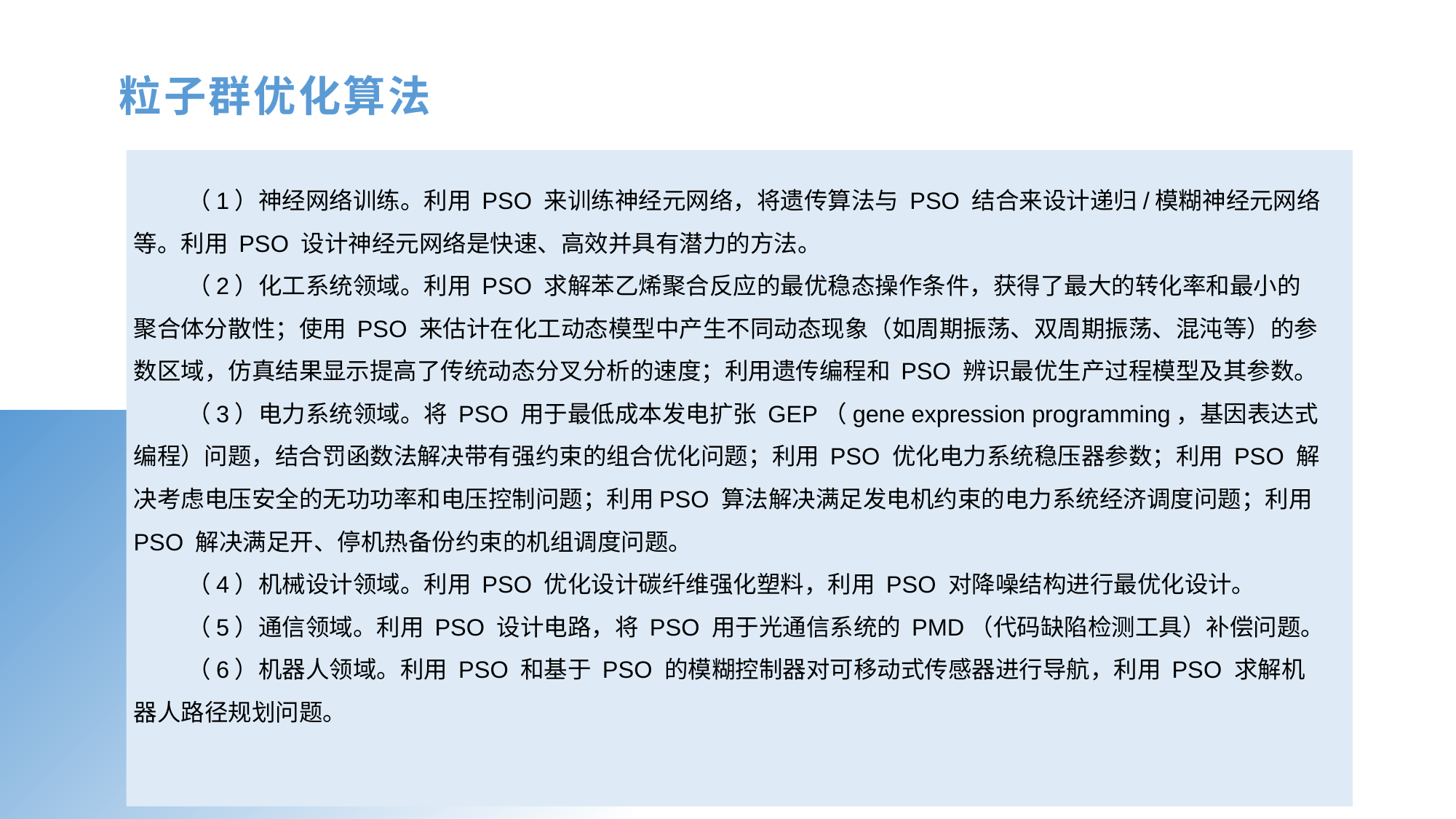

粒子群优化算法

（1）神经网络训练。利用 PSO 来训练神经元网络，将遗传算法与 PSO 结合来设计递归/模糊神经元网络等。利用 PSO 设计神经元网络是快速、高效并具有潜力的方法。
（2）化工系统领域。利用 PSO 求解苯乙烯聚合反应的最优稳态操作条件，获得了最大的转化率和最小的聚合体分散性；使用 PSO 来估计在化工动态模型中产生不同动态现象（如周期振荡、双周期振荡、混沌等）的参数区域，仿真结果显示提高了传统动态分叉分析的速度；利用遗传编程和 PSO 辨识最优生产过程模型及其参数。
（3）电力系统领域。将 PSO 用于最低成本发电扩张 GEP（gene expression programming，基因表达式编程）问题，结合罚函数法解决带有强约束的组合优化问题；利用 PSO 优化电力系统稳压器参数；利用 PSO 解决考虑电压安全的无功功率和电压控制问题；利用PSO 算法解决满足发电机约束的电力系统经济调度问题；利用 PSO 解决满足开、停机热备份约束的机组调度问题。
（4）机械设计领域。利用 PSO 优化设计碳纤维强化塑料，利用 PSO 对降噪结构进行最优化设计。
（5）通信领域。利用 PSO 设计电路，将 PSO 用于光通信系统的 PMD（代码缺陷检测工具）补偿问题。
（6）机器人领域。利用 PSO 和基于 PSO 的模糊控制器对可移动式传感器进行导航，利用 PSO 求解机器人路径规划问题。